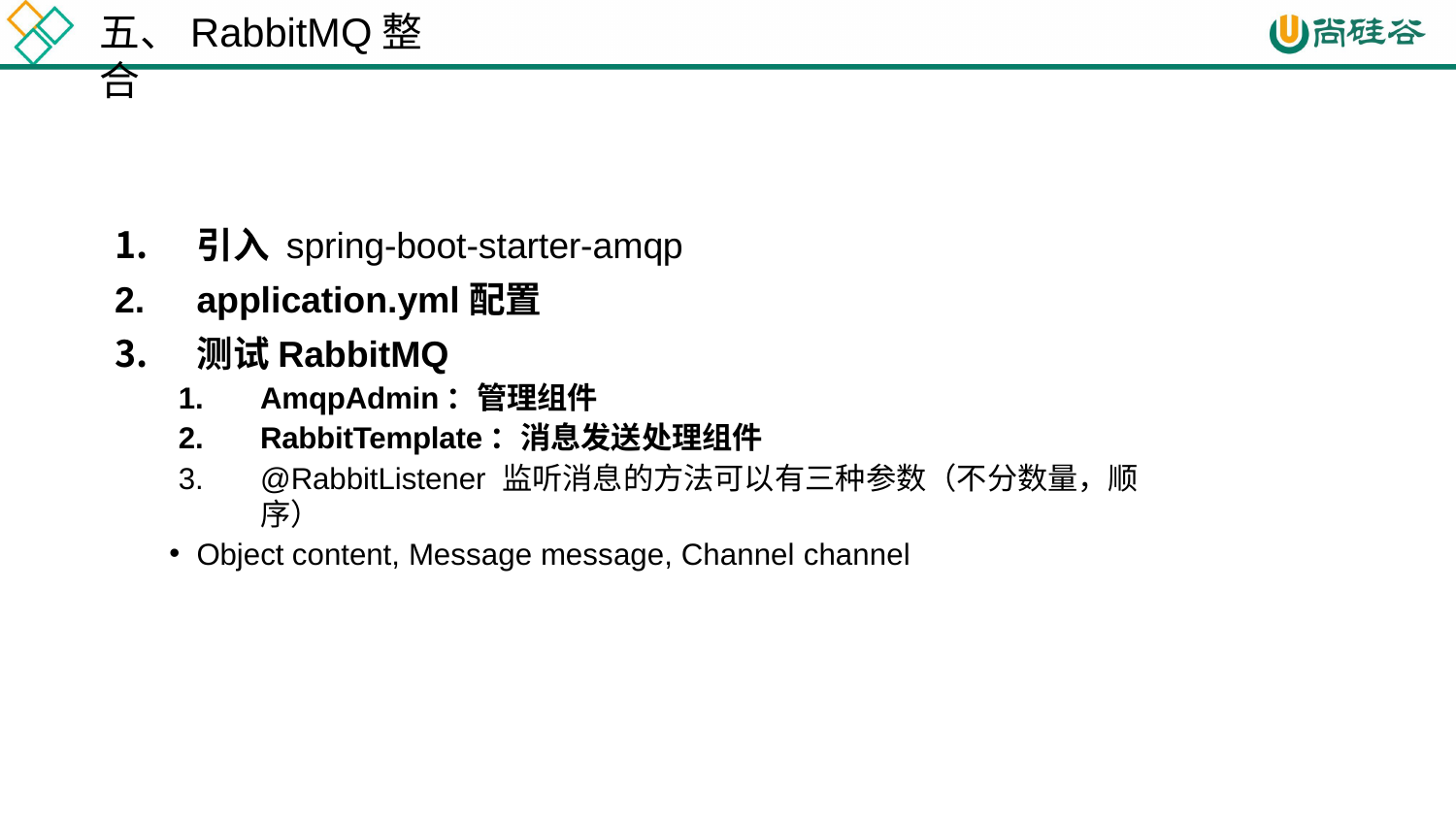

# 五、RabbitMQ整合
引入 spring-boot-starter-amqp
application.yml配置
测试RabbitMQ
AmqpAdmin：管理组件
RabbitTemplate：消息发送处理组件
@RabbitListener 监听消息的方法可以有三种参数（不分数量，顺序）
Object content, Message message, Channel channel